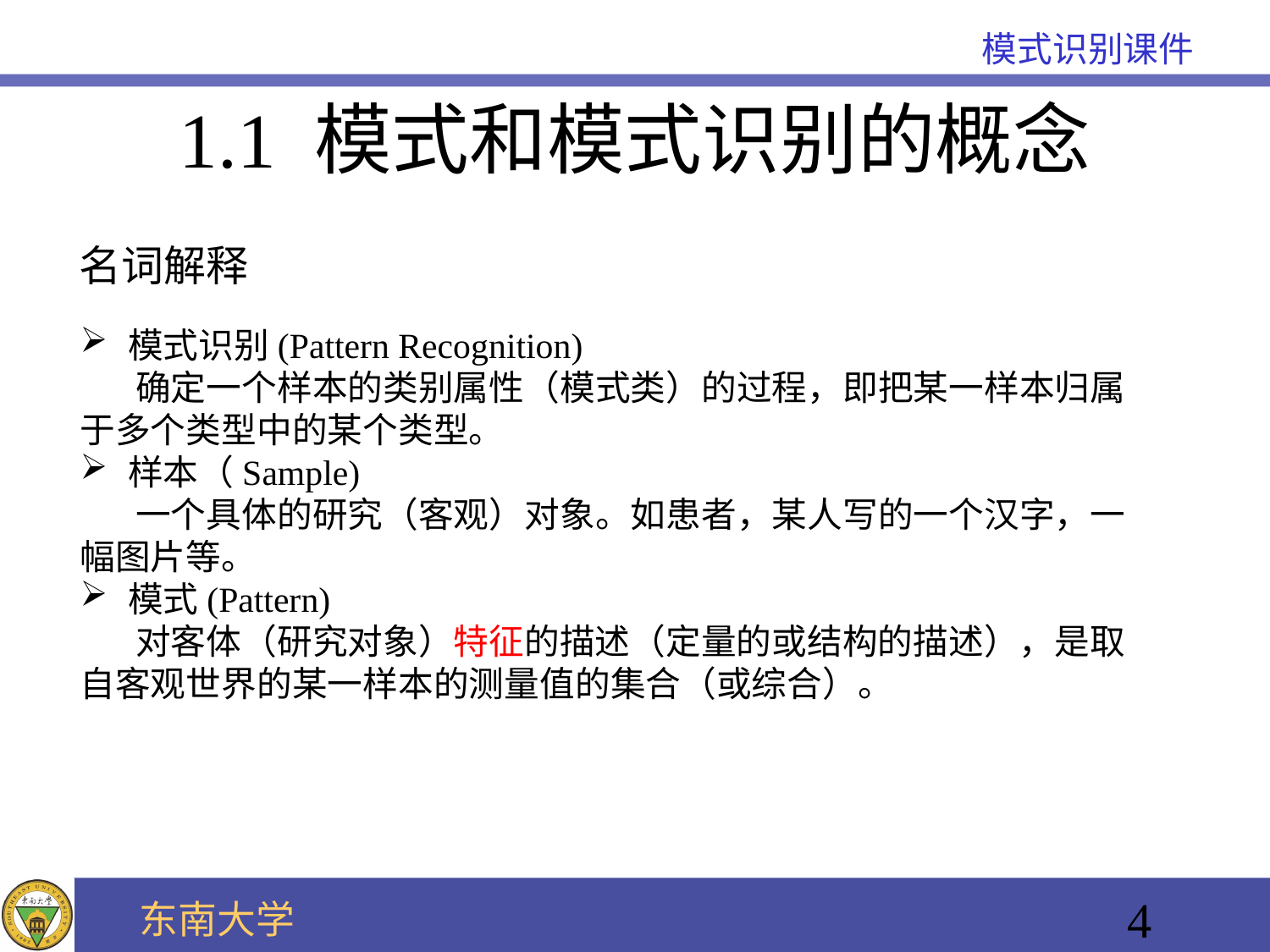

1.1 模式和模式识别的概念
名词解释
模式识别(Pattern Recognition)
      确定一个样本的类别属性（模式类）的过程，即把某一样本归属于多个类型中的某个类型。
样本（Sample)
      一个具体的研究（客观）对象。如患者，某人写的一个汉字，一幅图片等。
模式(Pattern)
      对客体（研究对象）特征的描述（定量的或结构的描述），是取自客观世界的某一样本的测量值的集合（或综合）。

4